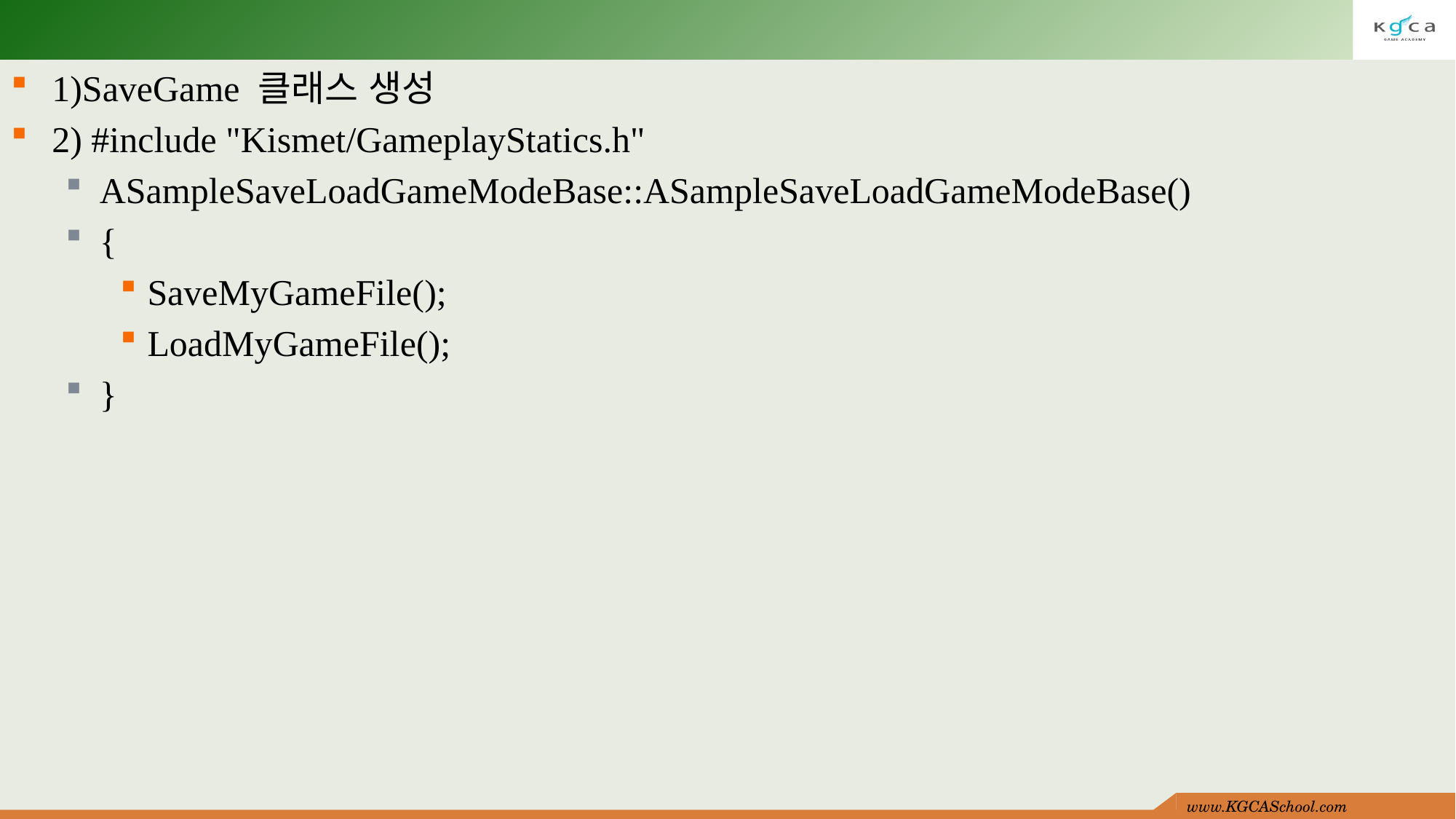

#
1)SaveGame 클래스 생성
2) #include "Kismet/GameplayStatics.h"
ASampleSaveLoadGameModeBase::ASampleSaveLoadGameModeBase()
{
SaveMyGameFile();
LoadMyGameFile();
}